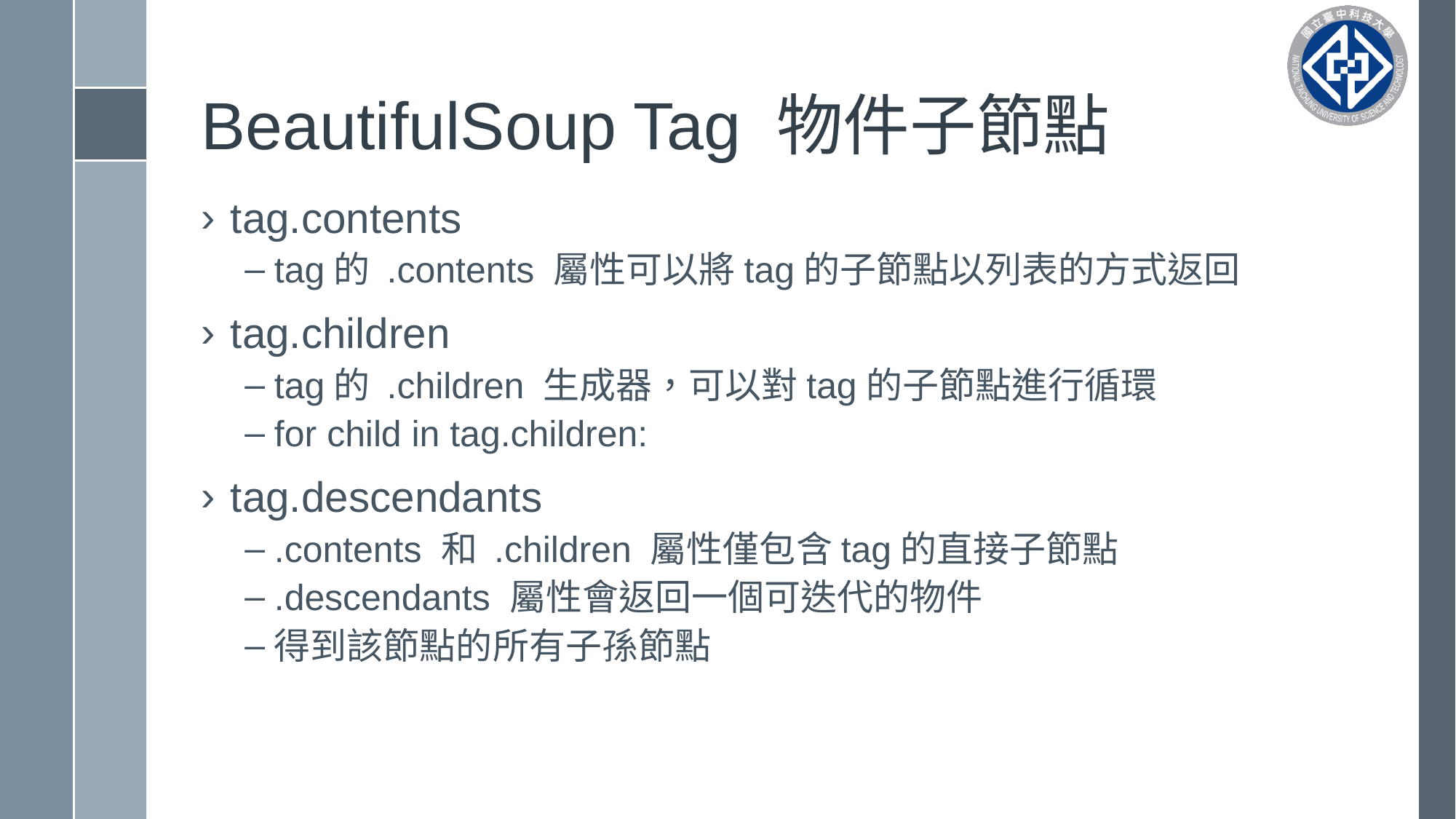

# BeautifulSoup Tag 物件子節點
tag.contents
tag的 .contents 屬性可以將tag的子節點以列表的方式返回
tag.children
tag的 .children 生成器，可以對tag的子節點進行循環
for child in tag.children:
tag.descendants
.contents 和 .children 屬性僅包含tag的直接子節點
.descendants 屬性會返回一個可迭代的物件
得到該節點的所有子孫節點